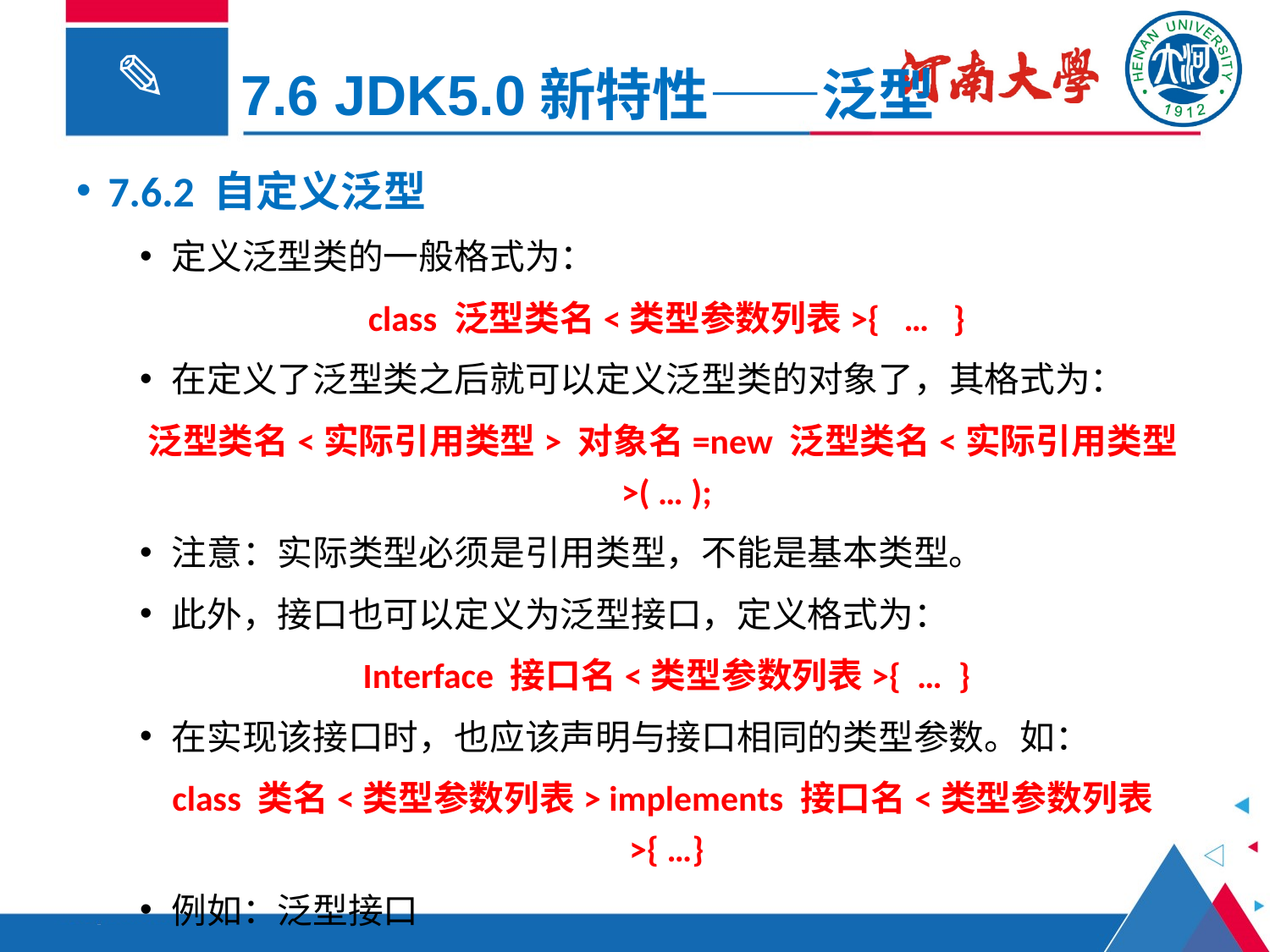

7.6 JDK5.0新特性——泛型
7.6.2 自定义泛型
定义泛型类的一般格式为：
class 泛型类名<类型参数列表>{   …   }
在定义了泛型类之后就可以定义泛型类的对象了，其格式为：
泛型类名<实际引用类型> 对象名=new 泛型类名<实际引用类型>( … );
注意：实际类型必须是引用类型，不能是基本类型。
此外，接口也可以定义为泛型接口，定义格式为：
Interface 接口名<类型参数列表>{  …  }
在实现该接口时，也应该声明与接口相同的类型参数。如：
class 类名<类型参数列表> implements 接口名<类型参数列表>{ …}
例如：泛型接口